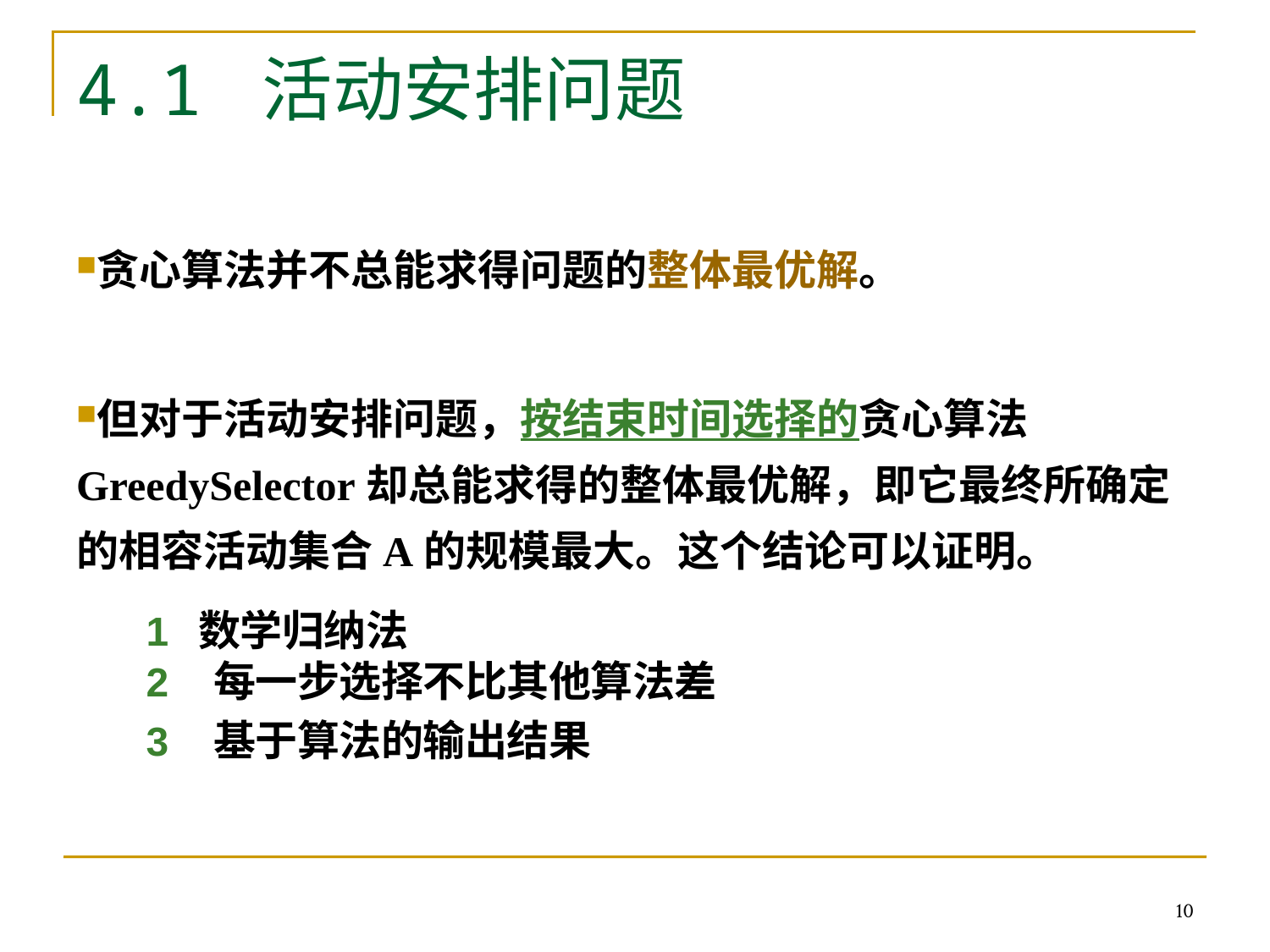

# 4.1 活动安排问题
贪心算法并不总能求得问题的整体最优解。

但对于活动安排问题，按结束时间选择的贪心算法GreedySelector却总能求得的整体最优解，即它最终所确定的相容活动集合A的规模最大。这个结论可以证明。
  数学归纳法
每一步选择不比其他算法差
基于算法的输出结果

10